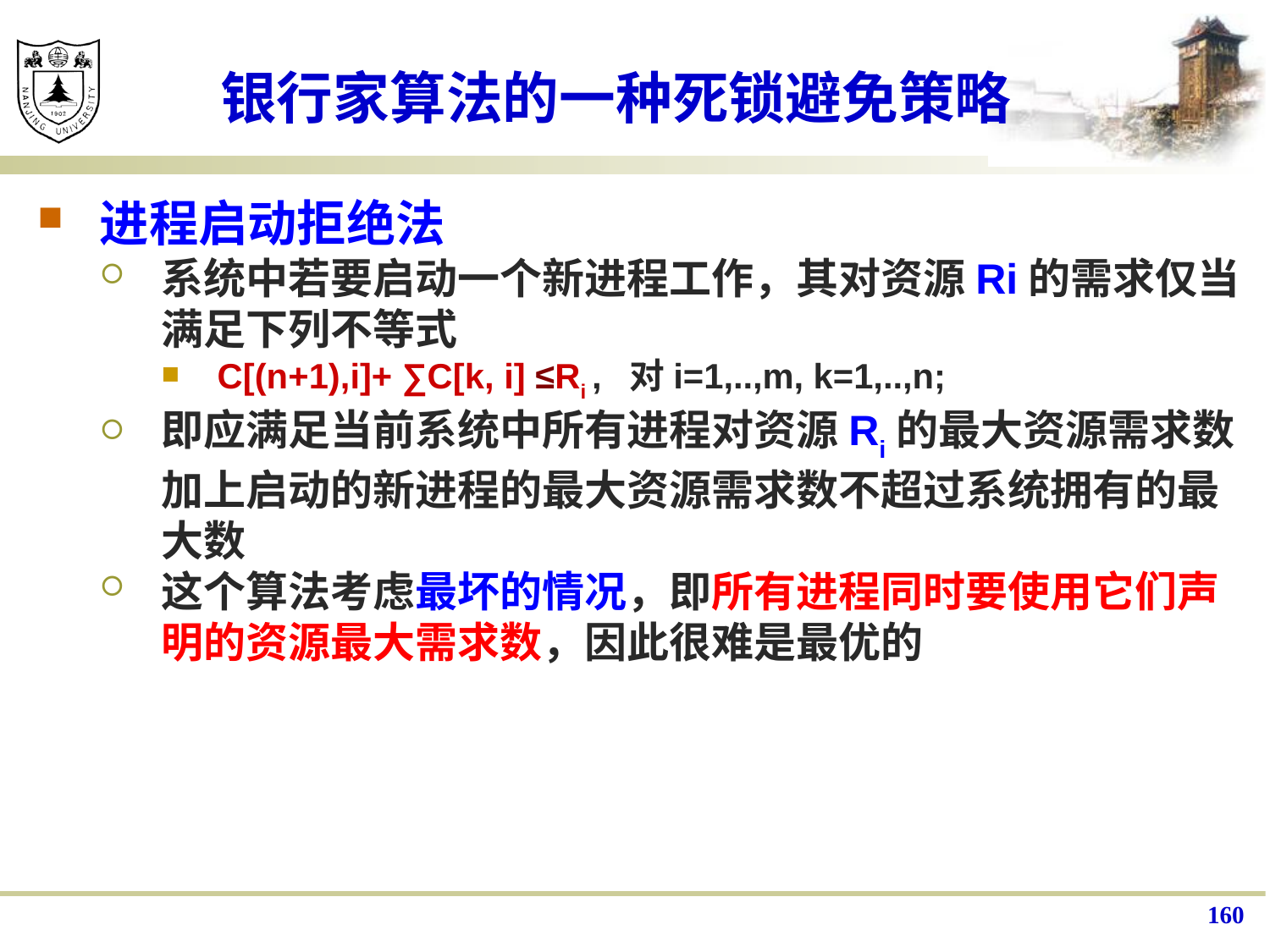

# 银行家算法的一种死锁避免策略
进程启动拒绝法
系统中若要启动一个新进程工作，其对资源Ri的需求仅当满足下列不等式
C[(n+1),i]+ ∑C[k, i] ≤Ri ,  对i=1,..,m, k=1,..,n;
即应满足当前系统中所有进程对资源Ri的最大资源需求数加上启动的新进程的最大资源需求数不超过系统拥有的最大数
这个算法考虑最坏的情况，即所有进程同时要使用它们声明的资源最大需求数，因此很难是最优的

160